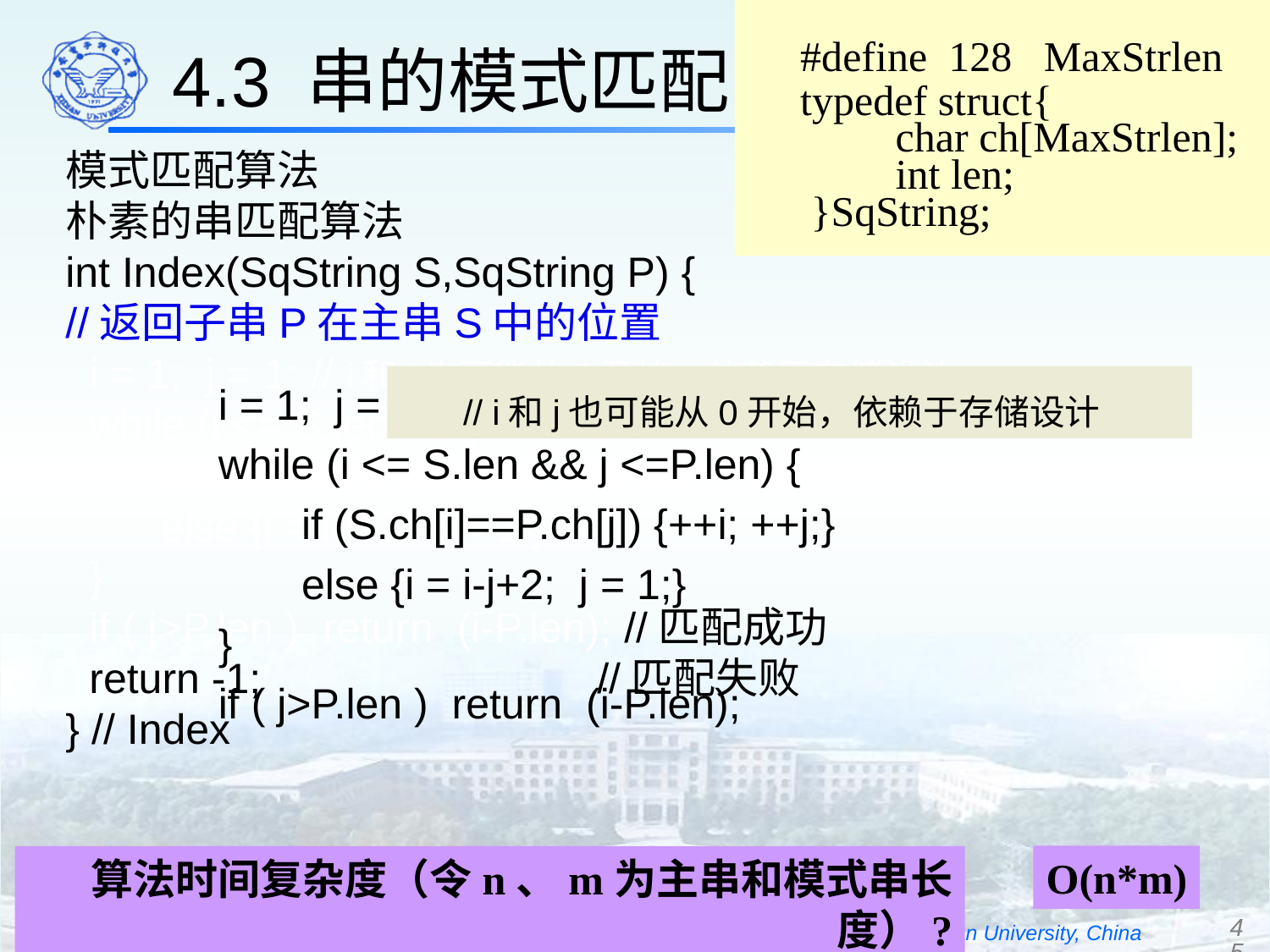

4.3 串的模式匹配
模式匹配算法
朴素的串匹配算法
int Index(SqString S,SqString P) {
//返回子串P在主串S中的位置
  i = 1;  j = 1; // i和j也可能从0开始，依赖于存储设计
  while (i <= S.len && j <=P.len) {
        if (S.ch[i]==P.ch[j]) {++i; ++j;}
        else {i = i-j+2;  j = 1;}
  }
  if ( j>P.len )  return  (i-P.len); //匹配成功
  return -1;			  //匹配失败
} // Index

     #define  128   MaxStrlen
     typedef struct{
  char ch[MaxStrlen];
  int len;
}SqString;
i = 1;  j = 1;
while (i <= S.len && j <=P.len) {
       if (S.ch[i]==P.ch[j]) {++i; ++j;}
       else {i = i-j+2;  j = 1;}
}
if ( j>P.len )  return  (i-P.len);
// i和j也可能从0开始，依赖于存储设计
O(n*m)
算法时间复杂度（令n、m为主串和模式串长度）?
45